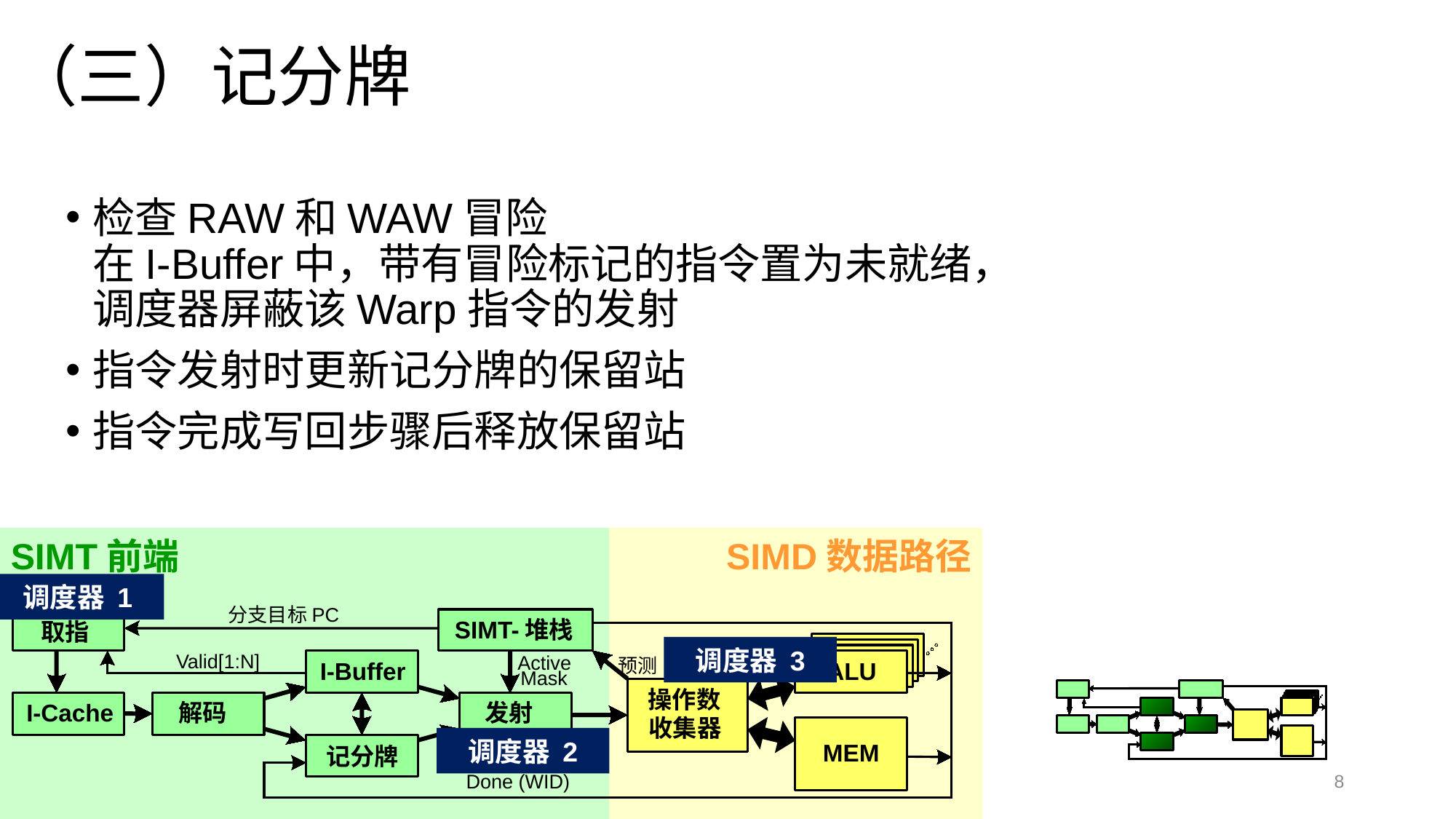

# （三）记分牌

检查RAW和WAW冒险
在I-Buffer中，带有冒险标记的指令置为未就绪，调度器屏蔽该Warp指令的发射
指令发射时更新记分牌的保留站
指令完成写回步骤后释放保留站
SIMT前端
SIMD数据路径
调度器 1
分支目标PC

SIMT-堆栈
取指

ALU

ALU

Valid[1:N]
Active
ALU

预测
I-Buffer
ALU

Mask

操作数

I-Cache
解码
发射

收集器

MEM
记分牌

Done (WID)
调度器 3
调度器 2

8